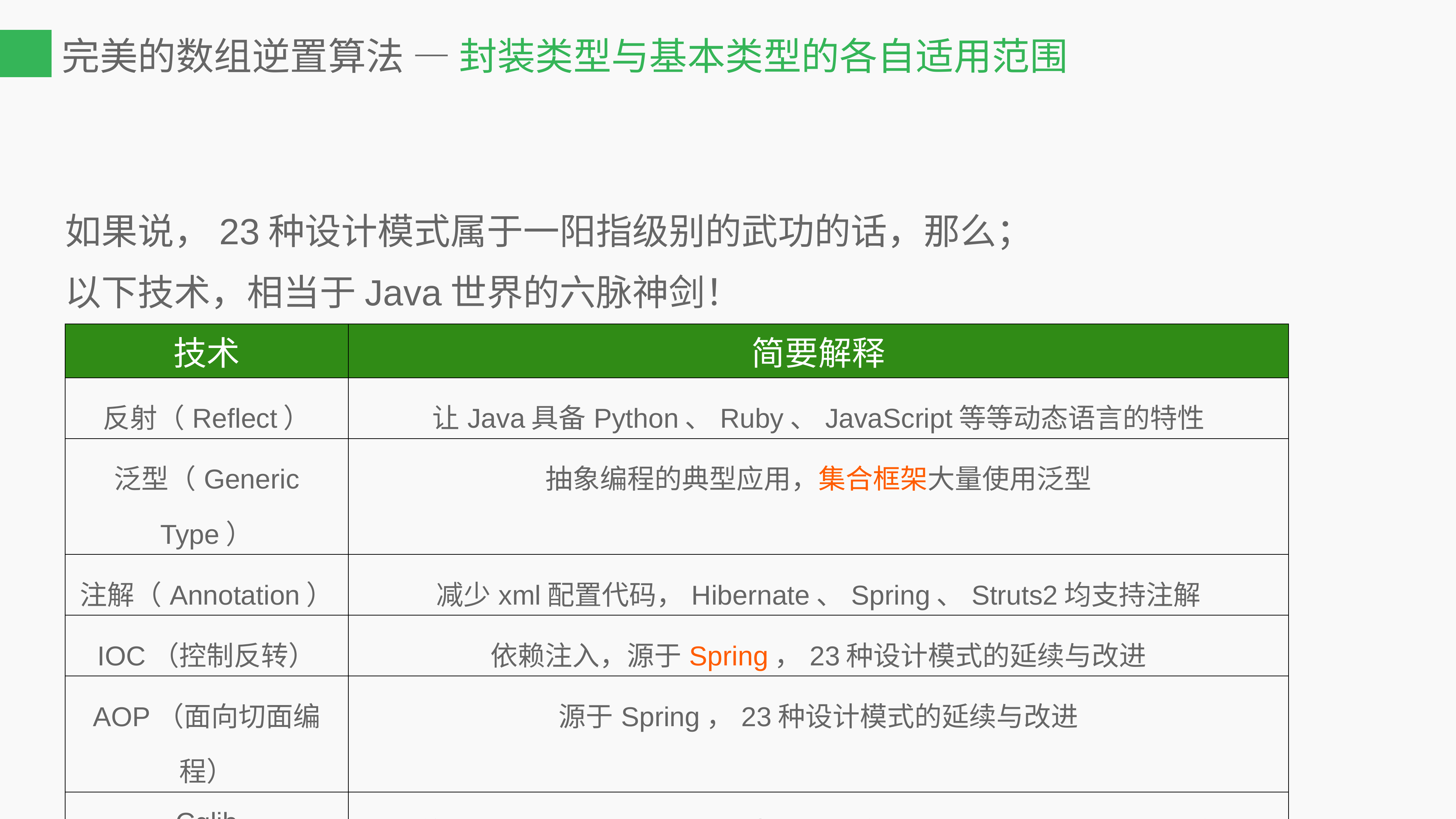

# 完美的数组逆置算法 — 封装类型与基本类型的各自适用范围
如果说，23种设计模式属于一阳指级别的武功的话，那么；
以下技术，相当于Java世界的六脉神剑！

| 技术 | 简要解释 |
| --- | --- |
| 反射（Reflect） | 让Java具备Python、Ruby、JavaScript等等动态语言的特性 |
| 泛型（Generic Type） | 抽象编程的典型应用，集合框架大量使用泛型 |
| 注解（Annotation） | 减少xml配置代码，Hibernate、Spring、Struts2均支持注解 |
| IOC（控制反转） | 依赖注入，源于Spring，23种设计模式的延续与改进 |
| AOP（面向切面编程） | 源于Spring，23种设计模式的延续与改进 |
| Cglib | 强大的代码生成库，比继承、动态代理更高效，Hibernate、Spring底层依赖 |